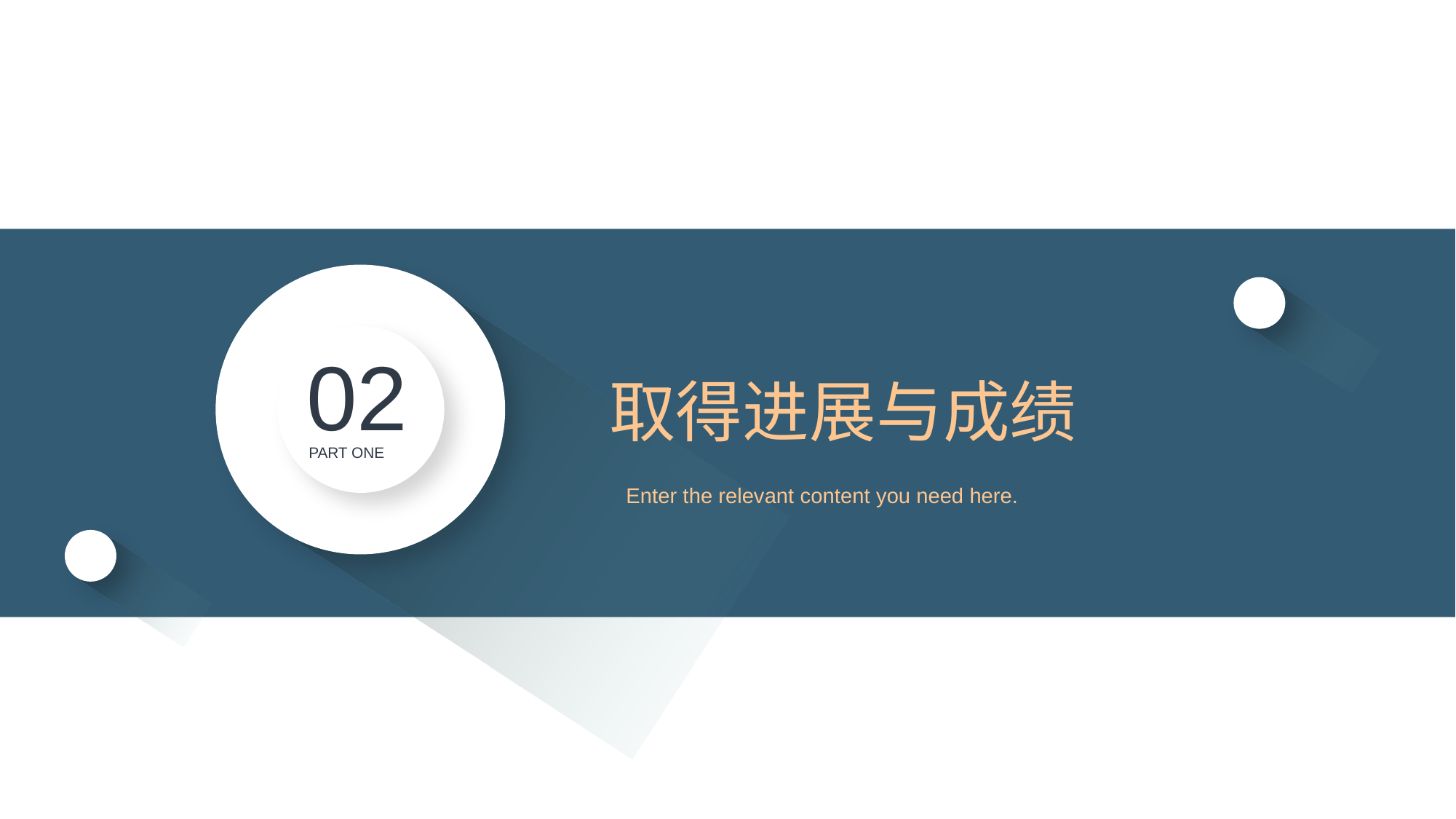

02
PART ONE
取得进展与成绩

Enter the relevant content you need here.